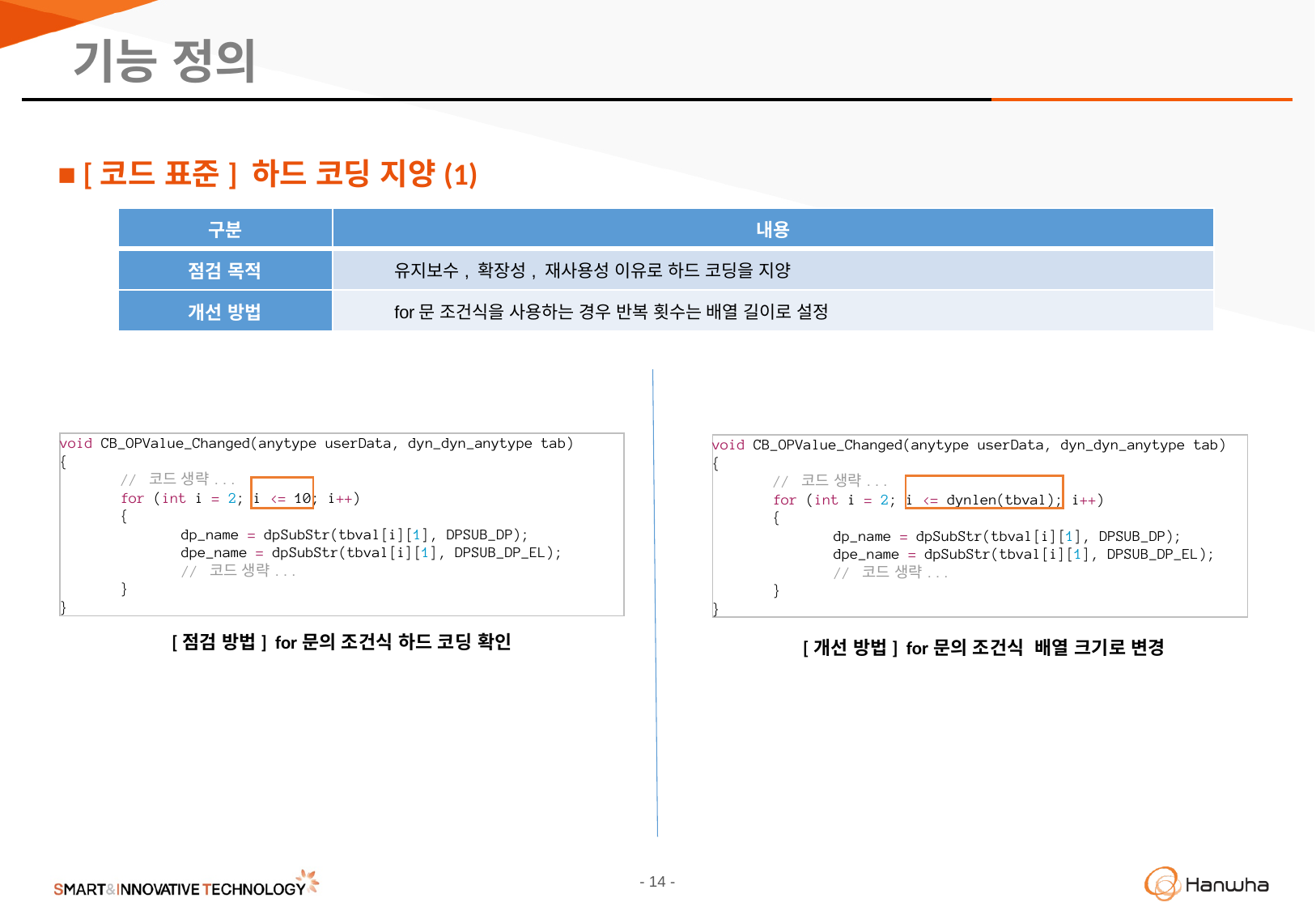

기능 정의
■ [코드 표준] 하드 코딩 지양(1)
| 구분 | 내용 |
| --- | --- |
| 점검 목적 | 유지보수, 확장성, 재사용성 이유로 하드 코딩을 지양 |
| 개선 방법 | for문 조건식을 사용하는 경우 반복 횟수는 배열 길이로 설정 |
void CB_OPValue_Changed(anytype userData, dyn_dyn_anytype tab)
{
// 코드 생략...
for (int i = 2; i <= 10; i++)
{
dp_name = dpSubStr(tbval[i][1], DPSUB_DP);
dpe_name = dpSubStr(tbval[i][1], DPSUB_DP_EL);
// 코드 생략...
}
}
void CB_OPValue_Changed(anytype userData, dyn_dyn_anytype tab)
{
// 코드 생략...
for (int i = 2; i <= dynlen(tbval); i++)
{
dp_name = dpSubStr(tbval[i][1], DPSUB_DP);
dpe_name = dpSubStr(tbval[i][1], DPSUB_DP_EL);
// 코드 생략...
}
}

[점검 방법]  for문의 조건식 하드 코딩 확인
[개선 방법]  for문의 조건식  배열 크기로 변경